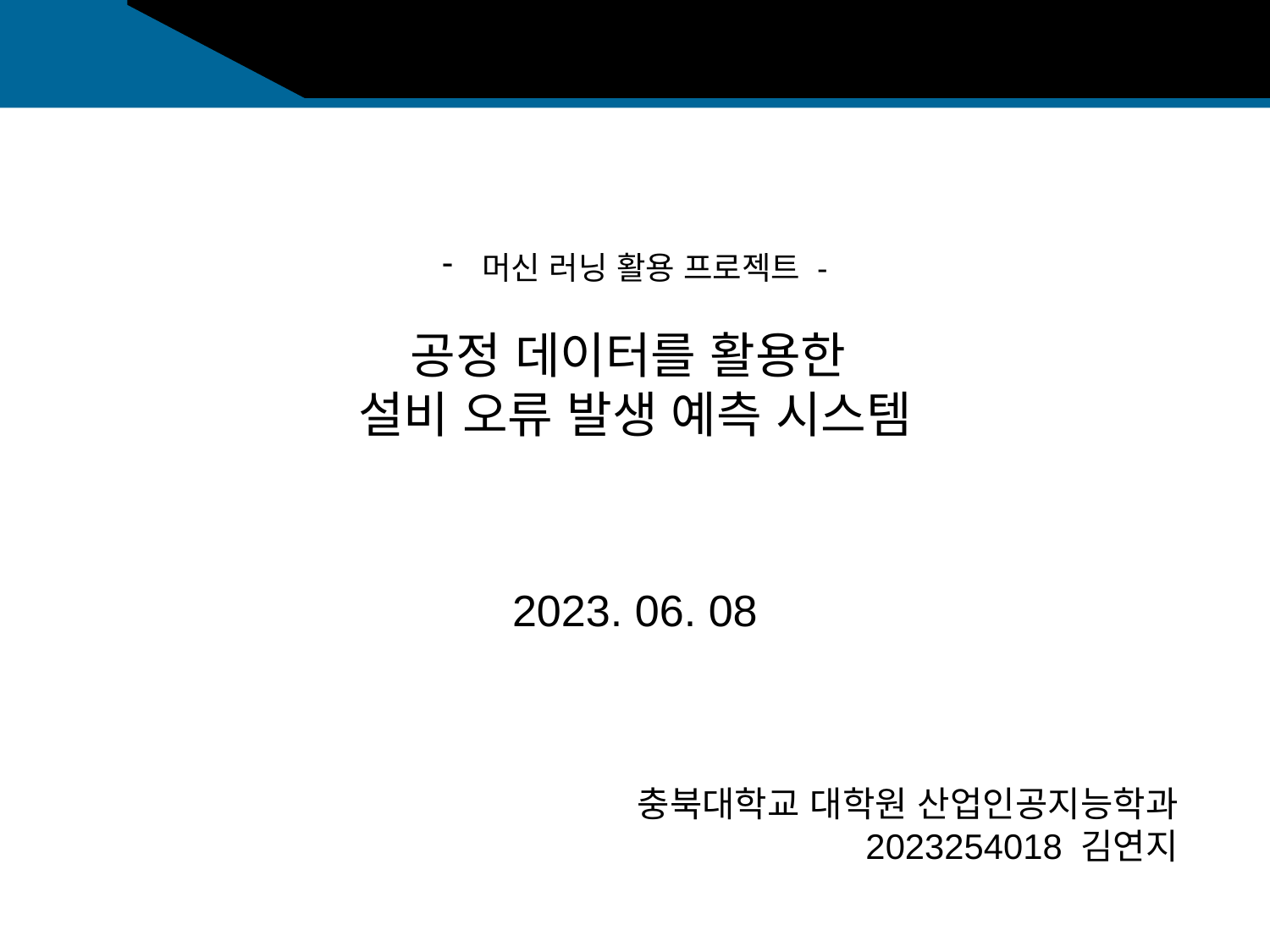

머신 러닝 활용 프로젝트 -

공정 데이터를 활용한
설비 오류 발생 예측 시스템
2023. 06. 08
충북대학교 대학원 산업인공지능학과
2023254018 김연지